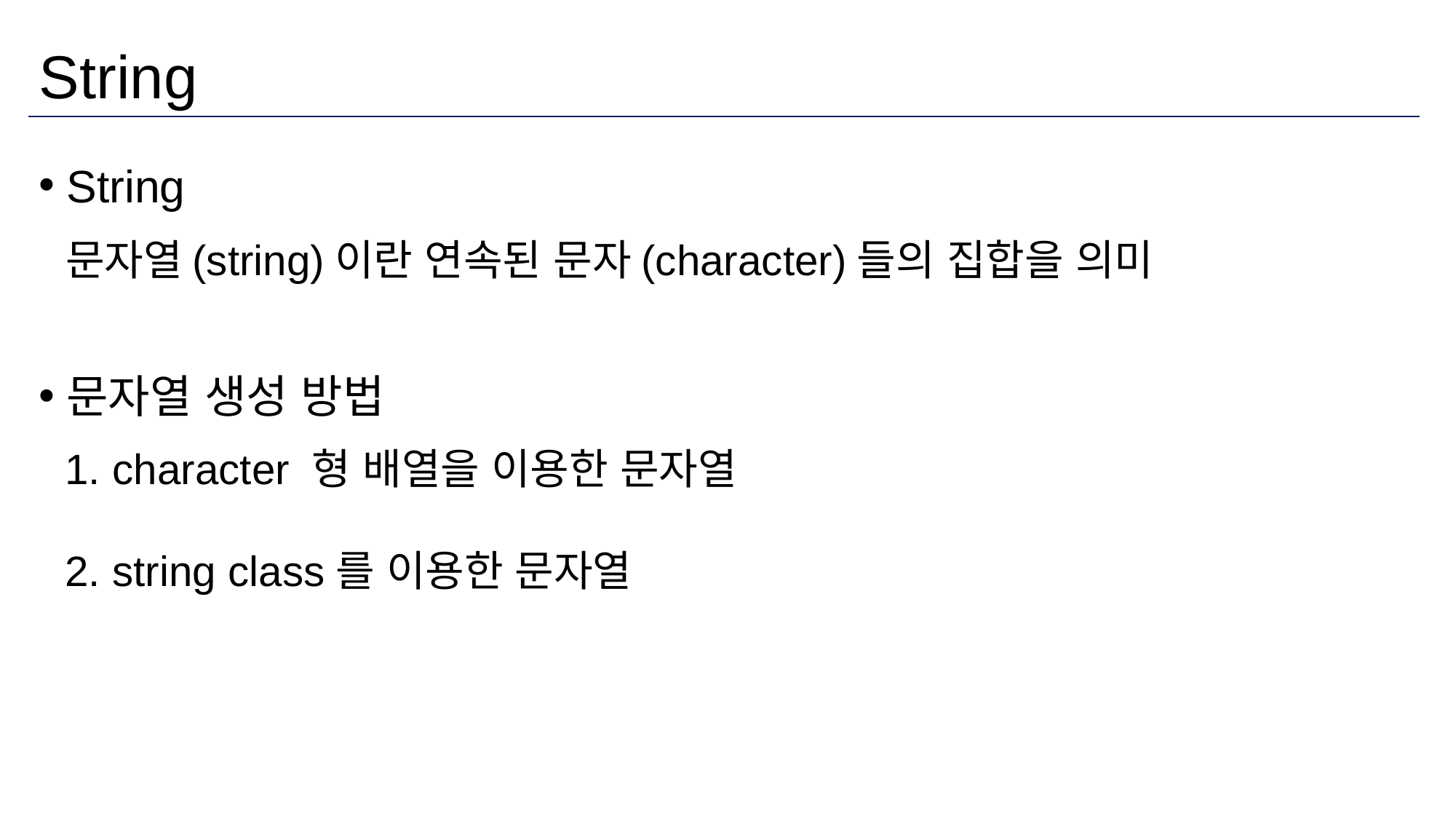

# String
String
문자열(string)이란 연속된 문자(character)들의 집합을 의미

문자열 생성 방법
1. character 형 배열을 이용한 문자열

2. string class를 이용한 문자열